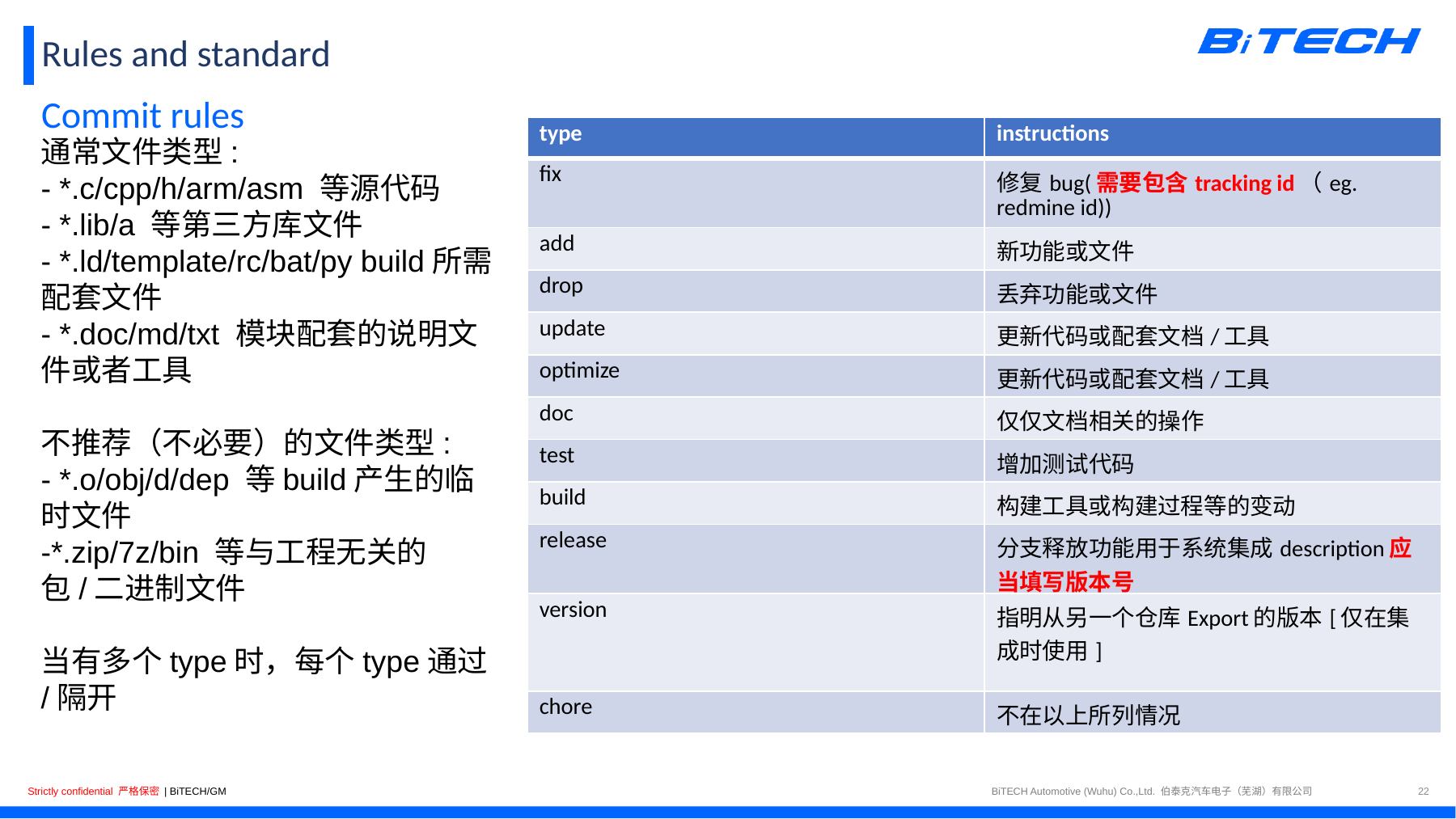

# Rules and standard
Commit rules
| type | instructions |
| --- | --- |
| fix | 修复bug(需要包含tracking id（eg. redmine id)) |
| add | 新功能或文件 |
| drop | 丢弃功能或文件 |
| update | 更新代码或配套文档/工具 |
| optimize | 更新代码或配套文档/工具 |
| doc | 仅仅文档相关的操作 |
| test | 增加测试代码 |
| build | 构建工具或构建过程等的变动 |
| release | 分支释放功能用于系统集成description应当填写版本号 |
| version | 指明从另一个仓库Export的版本[仅在集成时使用] |
| chore | 不在以上所列情况 |
通常文件类型:
- *.c/cpp/h/arm/asm 等源代码
- *.lib/a 等第三方库文件
- *.ld/template/rc/bat/py build所需配套文件
- *.doc/md/txt 模块配套的说明文件或者工具

不推荐（不必要）的文件类型:
- *.o/obj/d/dep 等build产生的临时文件
-*.zip/7z/bin 等与工程无关的包/二进制文件

当有多个type时，每个type通过/隔开

22